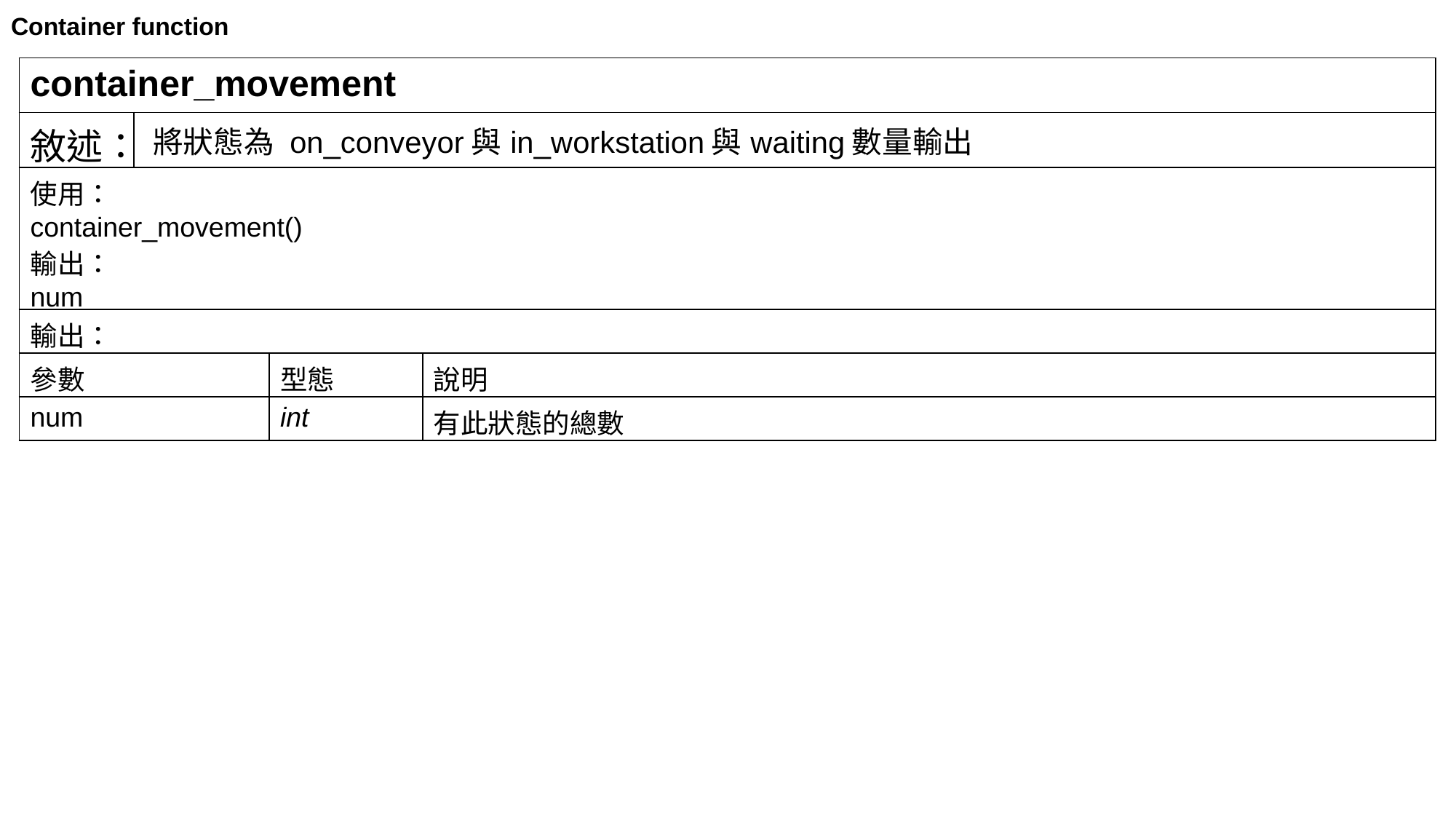

# Container function
| container\_movement |  |  |  |
| --- | --- | --- | --- |
| 敘述： | ﻿將狀態為 on\_conveyor與in\_workstation與waiting數量輸出 | 將訂單以商品為依據依照目前機器手臂工作量進行排序 |  |
| 使用： container\_movement() 輸出： num |  |  |  |
| 輸出： |  |  |  |
| 參數 |  | 型態 | 說明 |
| num |  | int | 有此狀態的總數 |
﻿